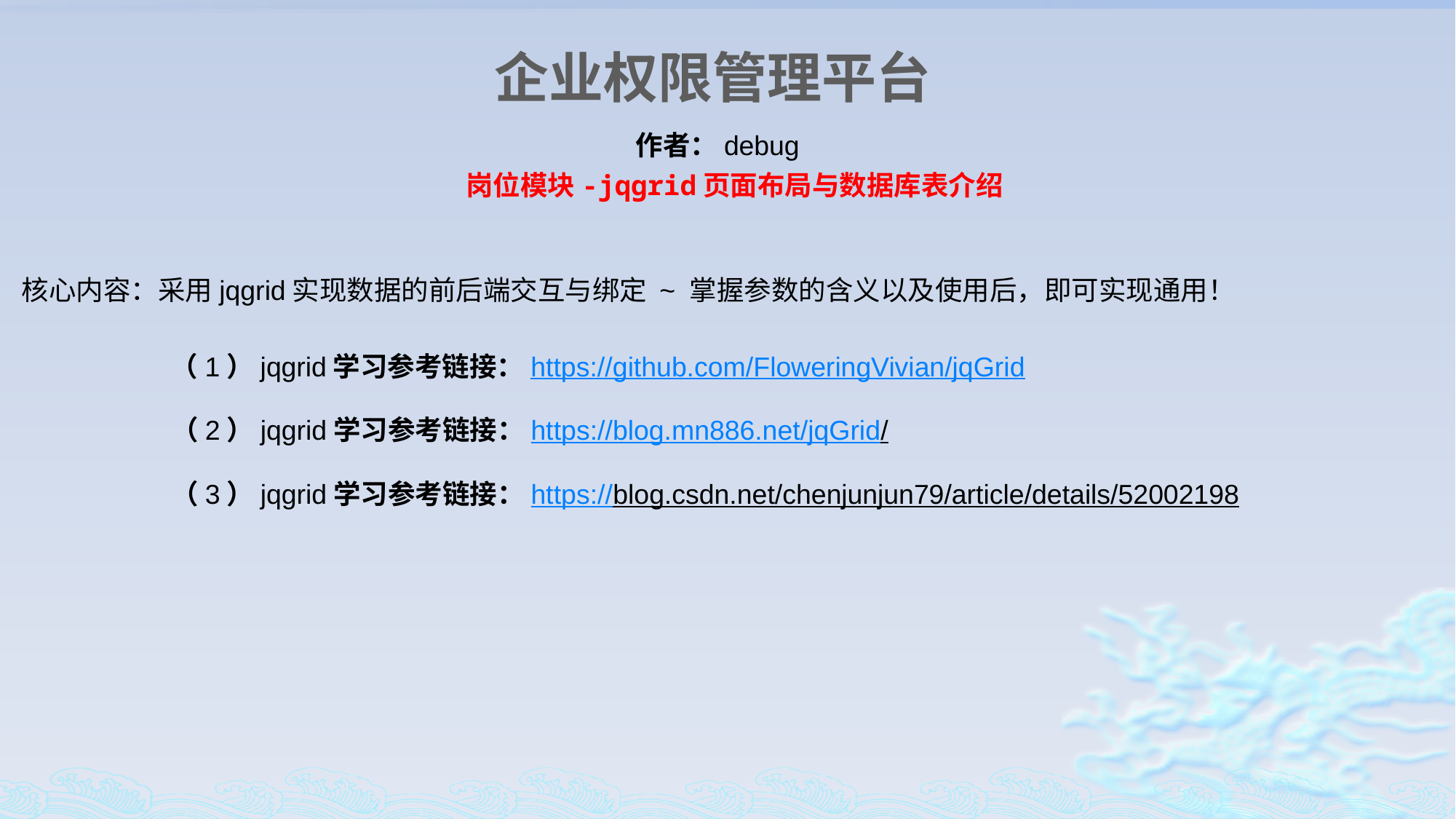

企业权限管理平台
作者：debug
岗位模块-jqgrid页面布局与数据库表介绍
核心内容：采用jqgrid实现数据的前后端交互与绑定 ~ 掌握参数的含义以及使用后，即可实现通用！
（1）jqgrid学习参考链接：https://github.com/FloweringVivian/jqGrid
（2）jqgrid学习参考链接：https://blog.mn886.net/jqGrid/
（3）jqgrid学习参考链接：https://blog.csdn.net/chenjunjun79/article/details/52002198